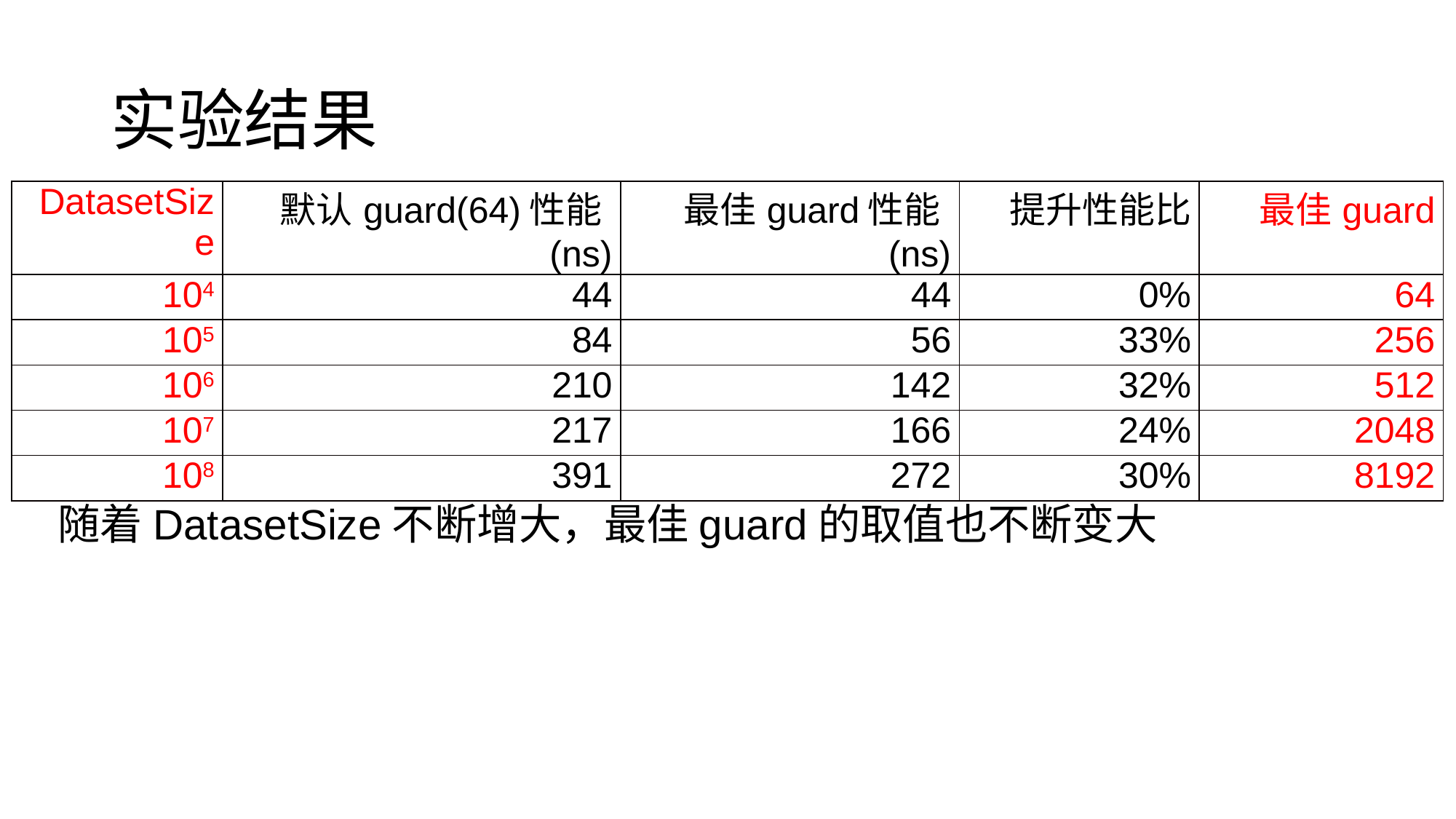

# 实验结果
| DatasetSize | 默认guard(64)性能(ns) | 最佳guard性能(ns) | 提升性能比 | 最佳guard |
| --- | --- | --- | --- | --- |
| 104 | 44 | 44 | 0% | 64 |
| 105 | 84 | 56 | 33% | 256 |
| 106 | 210 | 142 | 32% | 512 |
| 107 | 217 | 166 | 24% | 2048 |
| 108 | 391 | 272 | 30% | 8192 |
随着DatasetSize不断增大，最佳guard的取值也不断变大